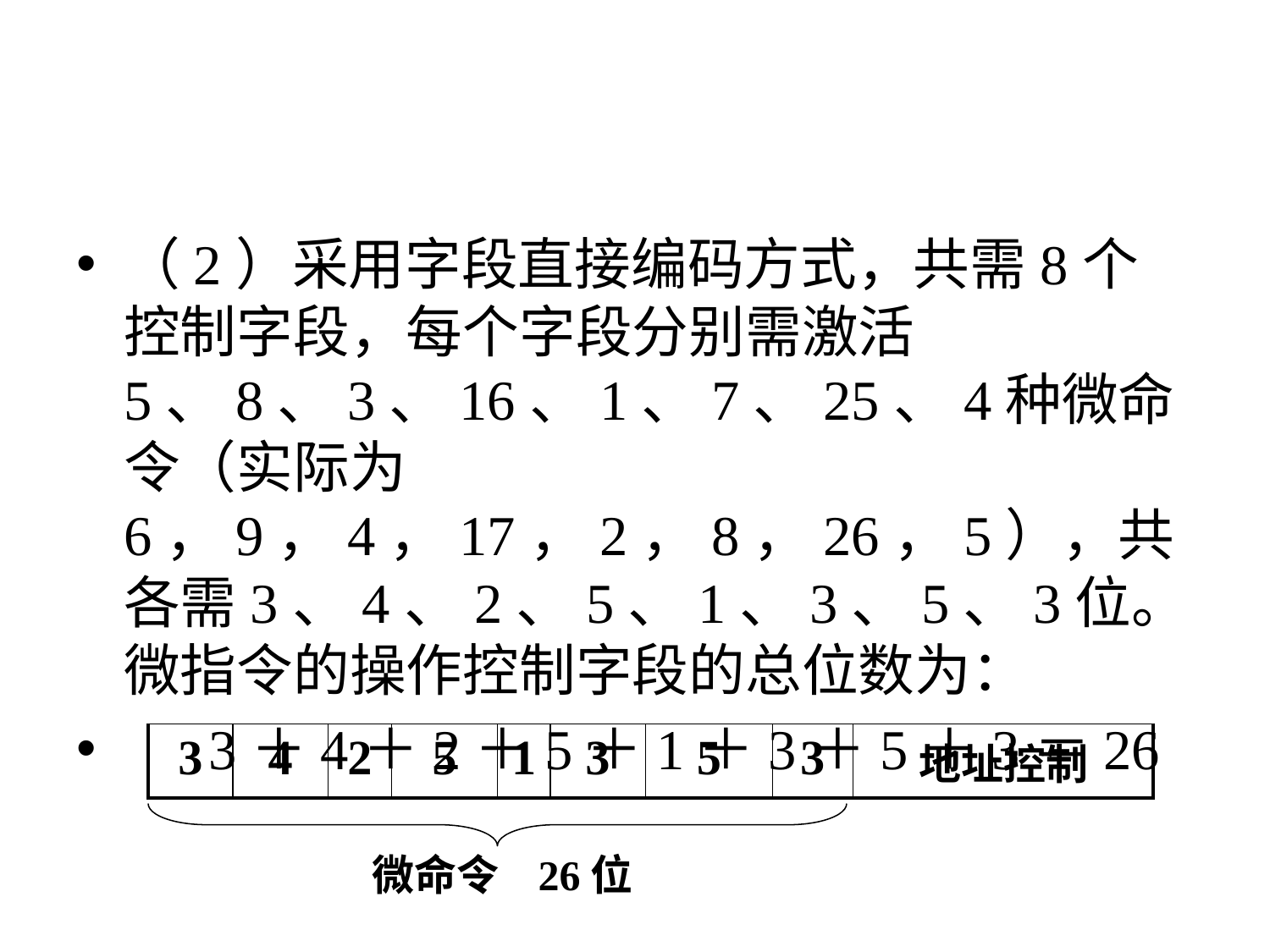

#
（2）采用字段直接编码方式，共需8个控制字段，每个字段分别需激活5、8、3、16、1、7、25、4种微命令（实际为6，9，4，17，2，8，26，5），共各需3、4、2、5、1、3、5、3位。微指令的操作控制字段的总位数为：
      3＋4＋2＋5＋1＋3＋5＋3＝26

| 3 | 4 | 2 | 5 | 1 | 3 | 5 | 3 | 地址控制 |
| --- | --- | --- | --- | --- | --- | --- | --- | --- |

微命令   26位